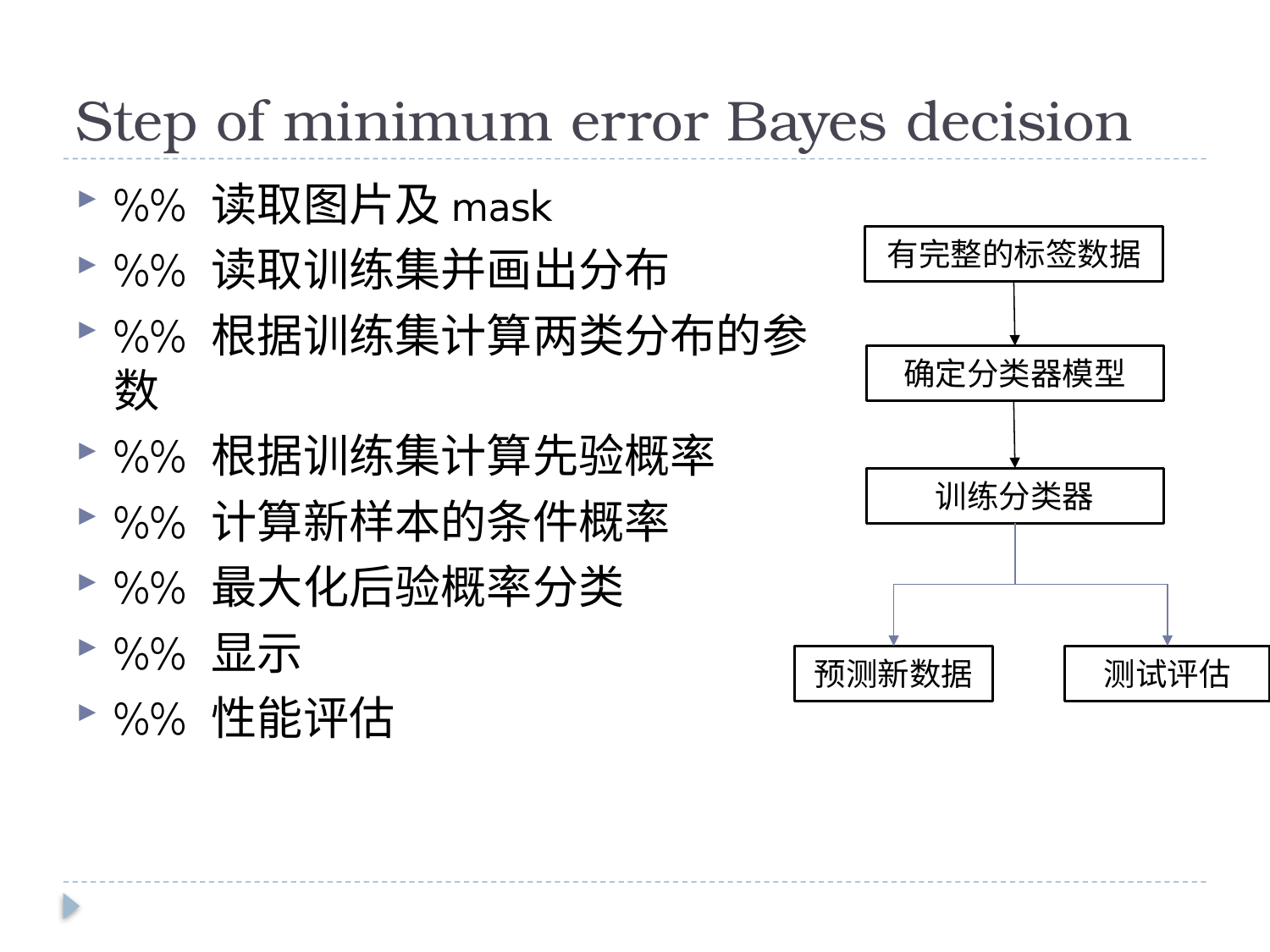

# Step of minimum error Bayes decision
%% 读取图片及mask
%% 读取训练集并画出分布
%% 根据训练集计算两类分布的参数
%% 根据训练集计算先验概率
%% 计算新样本的条件概率
%% 最大化后验概率分类
%% 显示
%% 性能评估
有完整的标签数据

确定分类器模型
训练分类器
预测新数据
测试评估